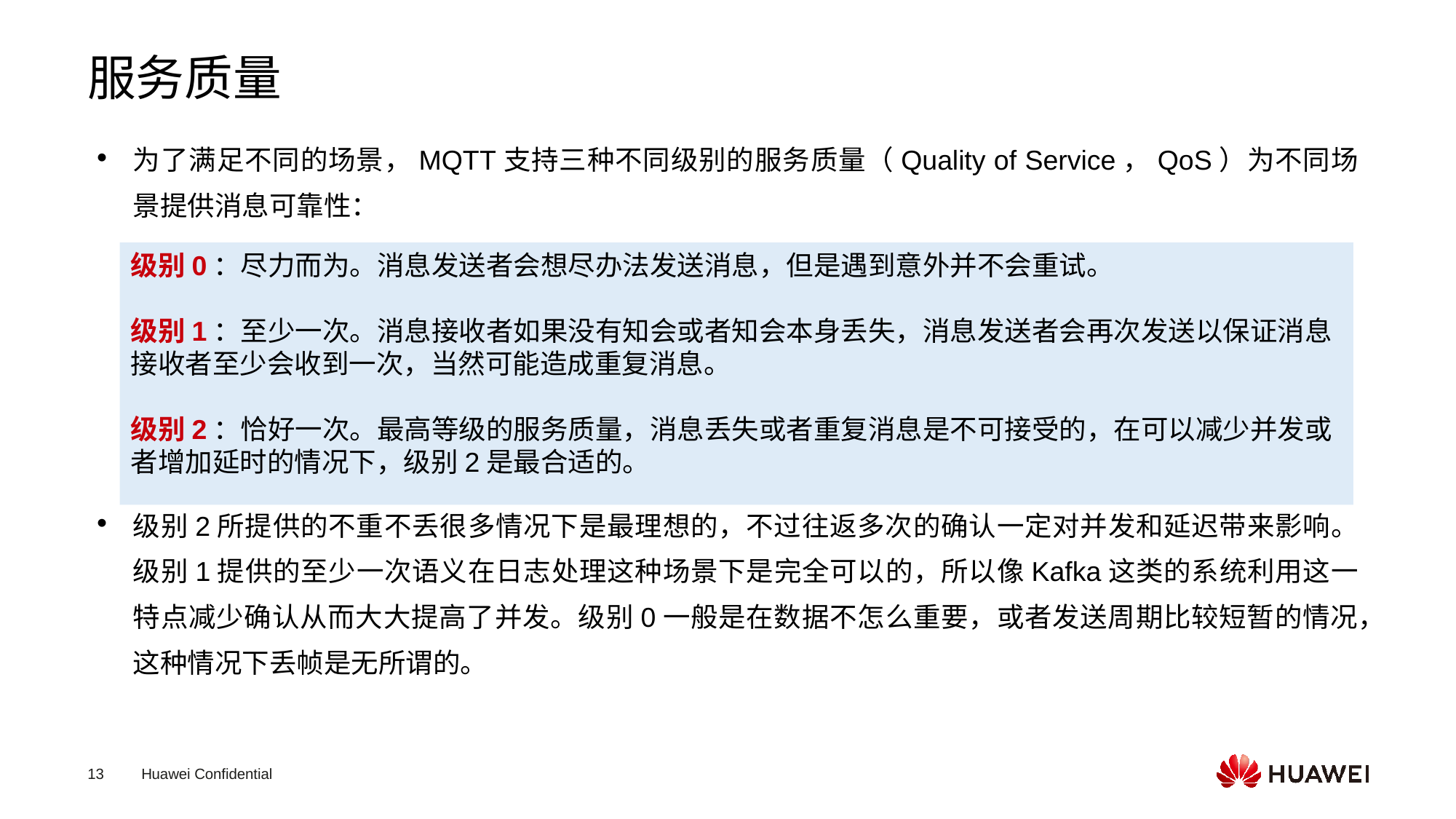

# 服务质量
为了满足不同的场景，MQTT支持三种不同级别的服务质量（Quality of Service，QoS）为不同场景提供消息可靠性：

级别2所提供的不重不丢很多情况下是最理想的，不过往返多次的确认一定对并发和延迟带来影响。级别1提供的至少一次语义在日志处理这种场景下是完全可以的，所以像Kafka这类的系统利用这一特点减少确认从而大大提高了并发。级别0一般是在数据不怎么重要，或者发送周期比较短暂的情况，这种情况下丢帧是无所谓的。

级别0：尽力而为。消息发送者会想尽办法发送消息，但是遇到意外并不会重试。

级别1：至少一次。消息接收者如果没有知会或者知会本身丢失，消息发送者会再次发送以保证消息接收者至少会收到一次，当然可能造成重复消息。

级别2：恰好一次。最高等级的服务质量，消息丢失或者重复消息是不可接受的，在可以减少并发或者增加延时的情况下，级别2是最合适的。